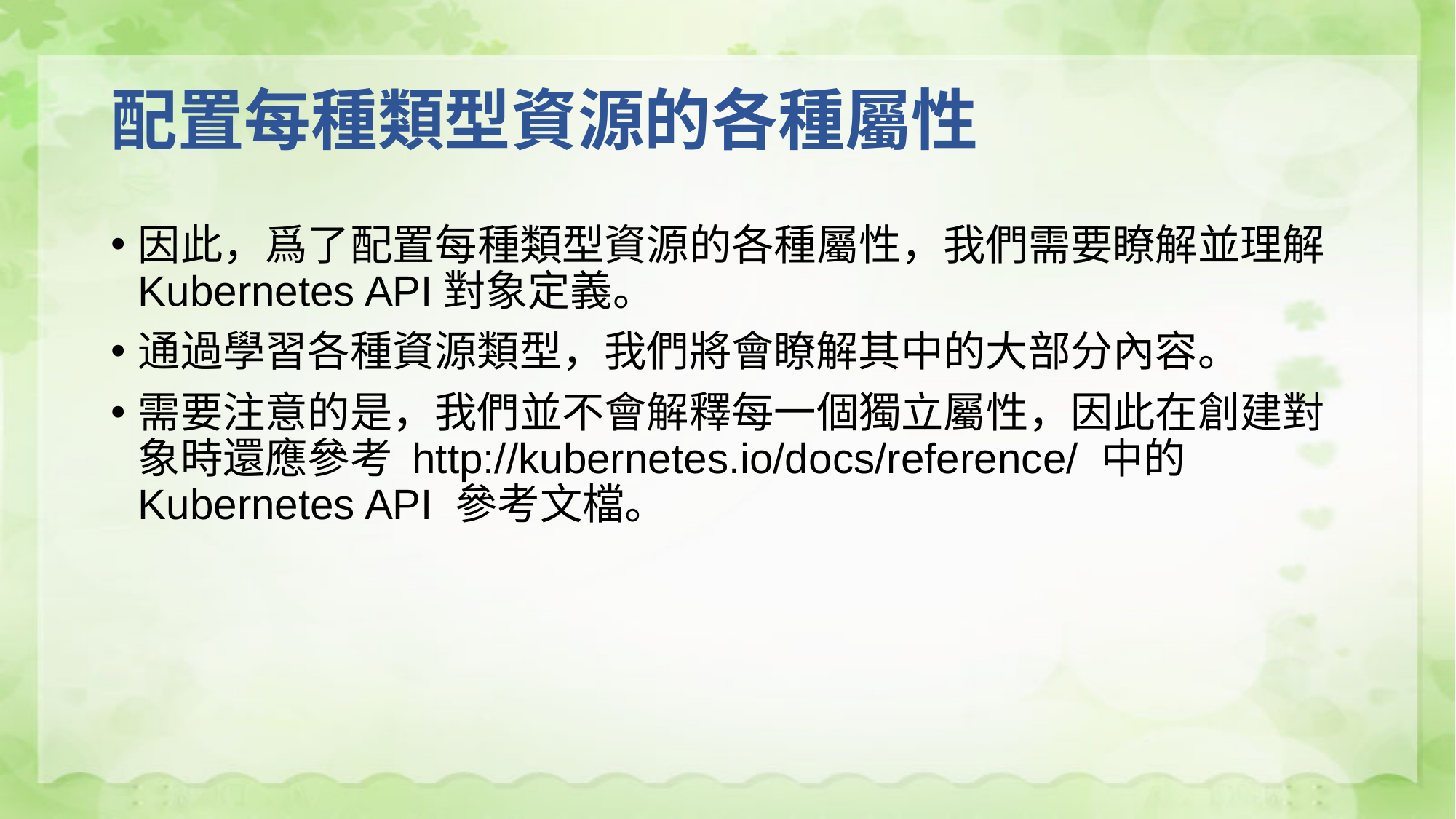

# 配置每種類型資源的各種屬性
因此，爲了配置每種類型資源的各種屬性，我們需要瞭解並理解Kubernetes API對象定義。
通過學習各種資源類型，我們將會瞭解其中的大部分內容。
需要注意的是，我們並不會解釋每一個獨立屬性，因此在創建對象時還應參考 http://kubernetes.io/docs/reference/ 中的 Kubernetes API 參考文檔。